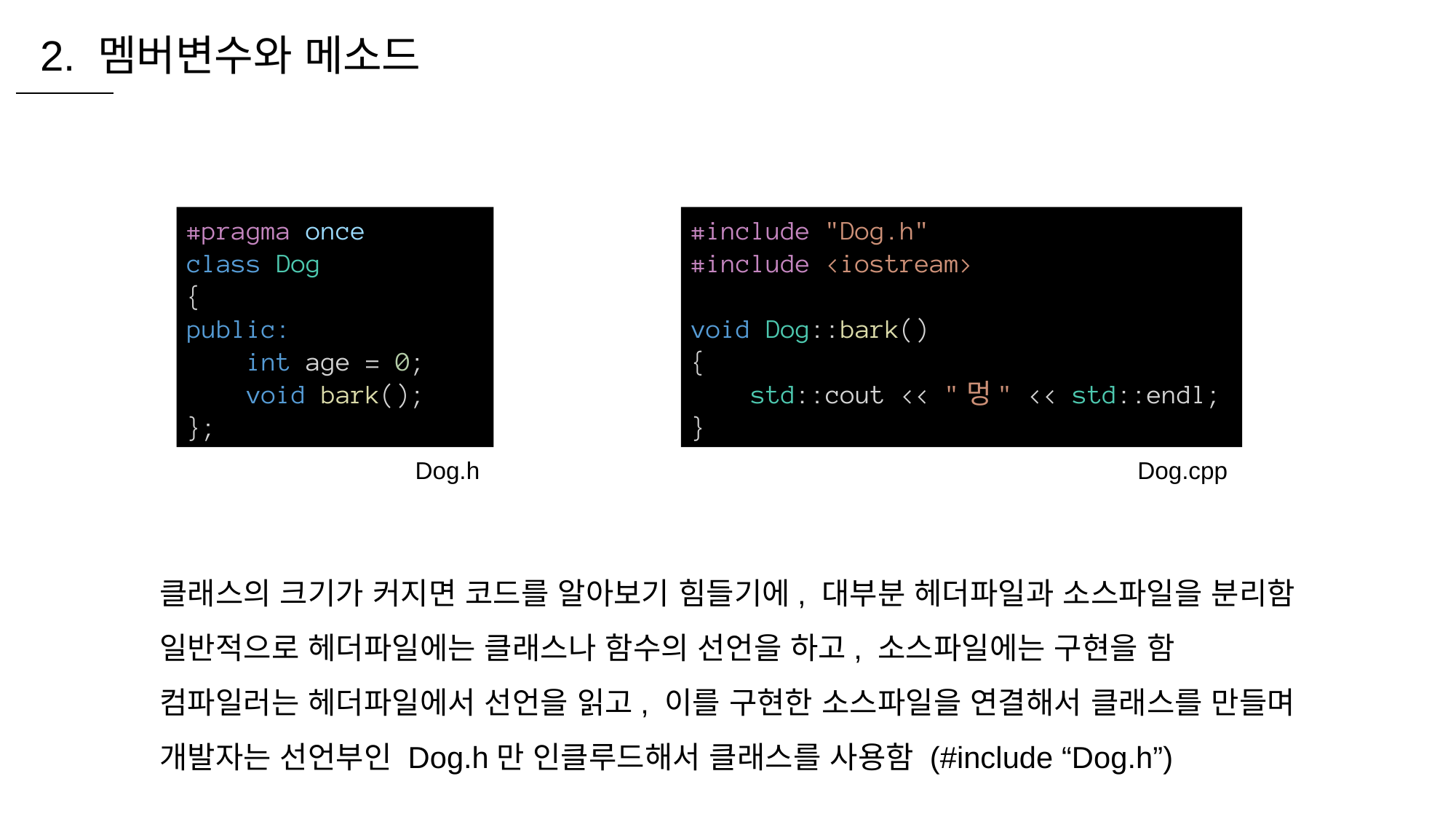

2. 멤버변수와 메소드
#include "Dog.h"
#include <iostream>
void Dog::bark()
{
    std::cout << "멍" << std::endl;
}
#pragma once
class Dog
{
public:
    int age = 0;
    void bark();
};
Dog.cpp
Dog.h
클래스의 크기가 커지면 코드를 알아보기 힘들기에, 대부분 헤더파일과 소스파일을 분리함
일반적으로 헤더파일에는 클래스나 함수의 선언을 하고, 소스파일에는 구현을 함
컴파일러는 헤더파일에서 선언을 읽고, 이를 구현한 소스파일을 연결해서 클래스를 만들며
개발자는 선언부인 Dog.h만 인클루드해서 클래스를 사용함 (#include “Dog.h”)